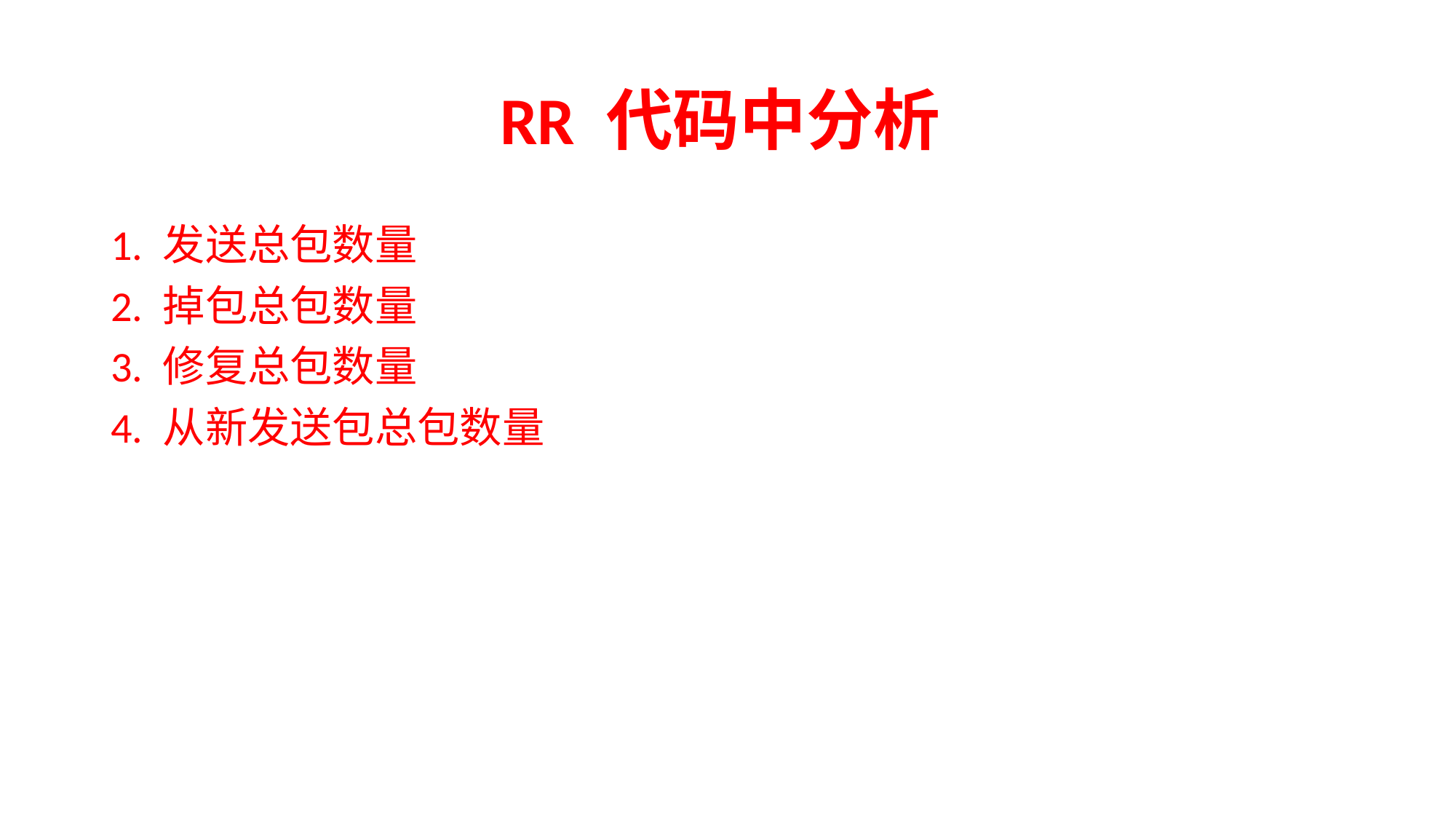

# RR 代码中分析
1. 发送总包数量
2. 掉包总包数量
3. 修复总包数量
4. 从新发送包总包数量